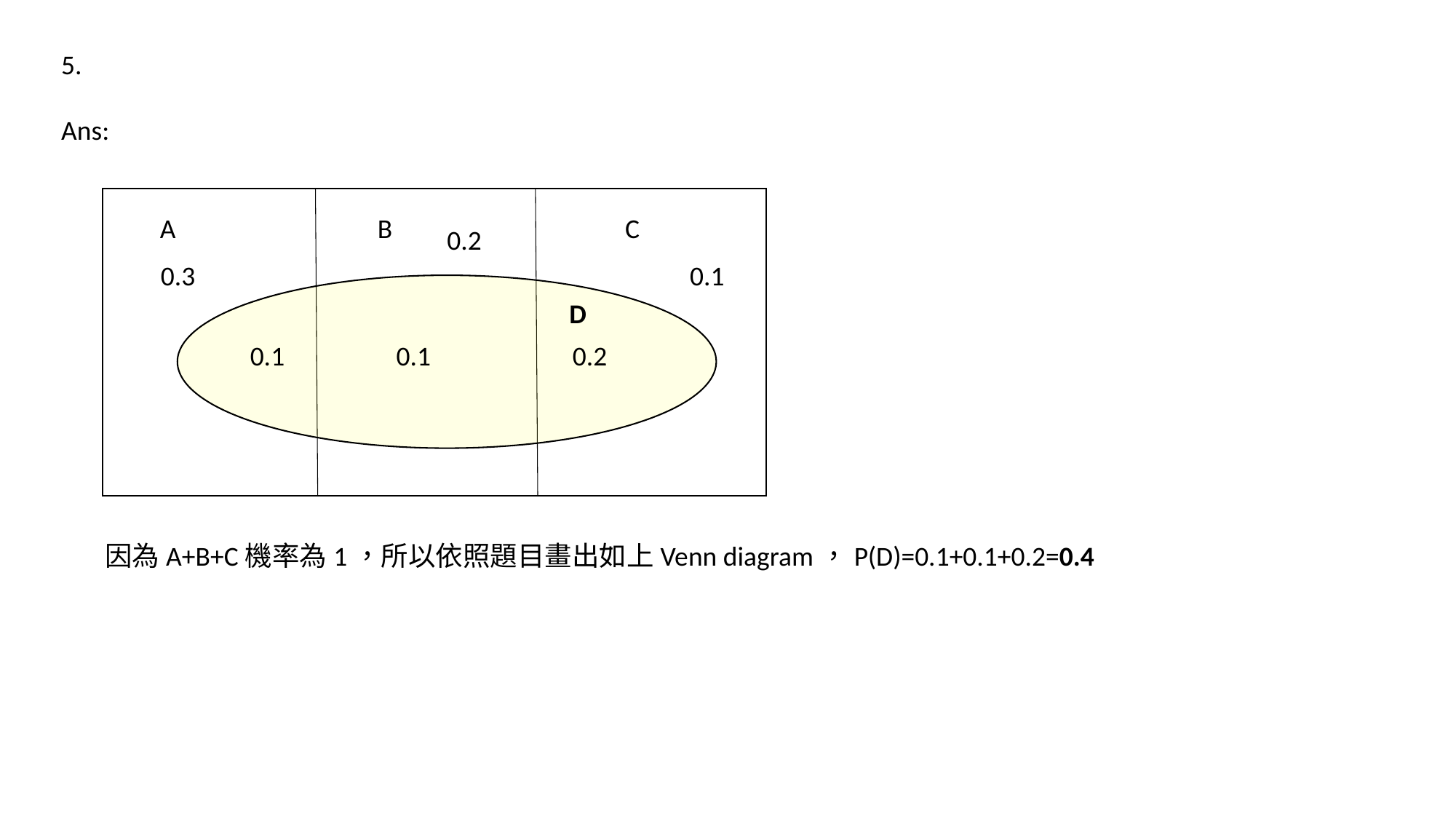

5.

Ans:

      因為A+B+C機率為1，所以依照題目畫出如上Venn diagram，P(D)=0.1+0.1+0.2=0.4

A
B
C
0.2
0.3
0.1

D
0.1
0.1
0.2